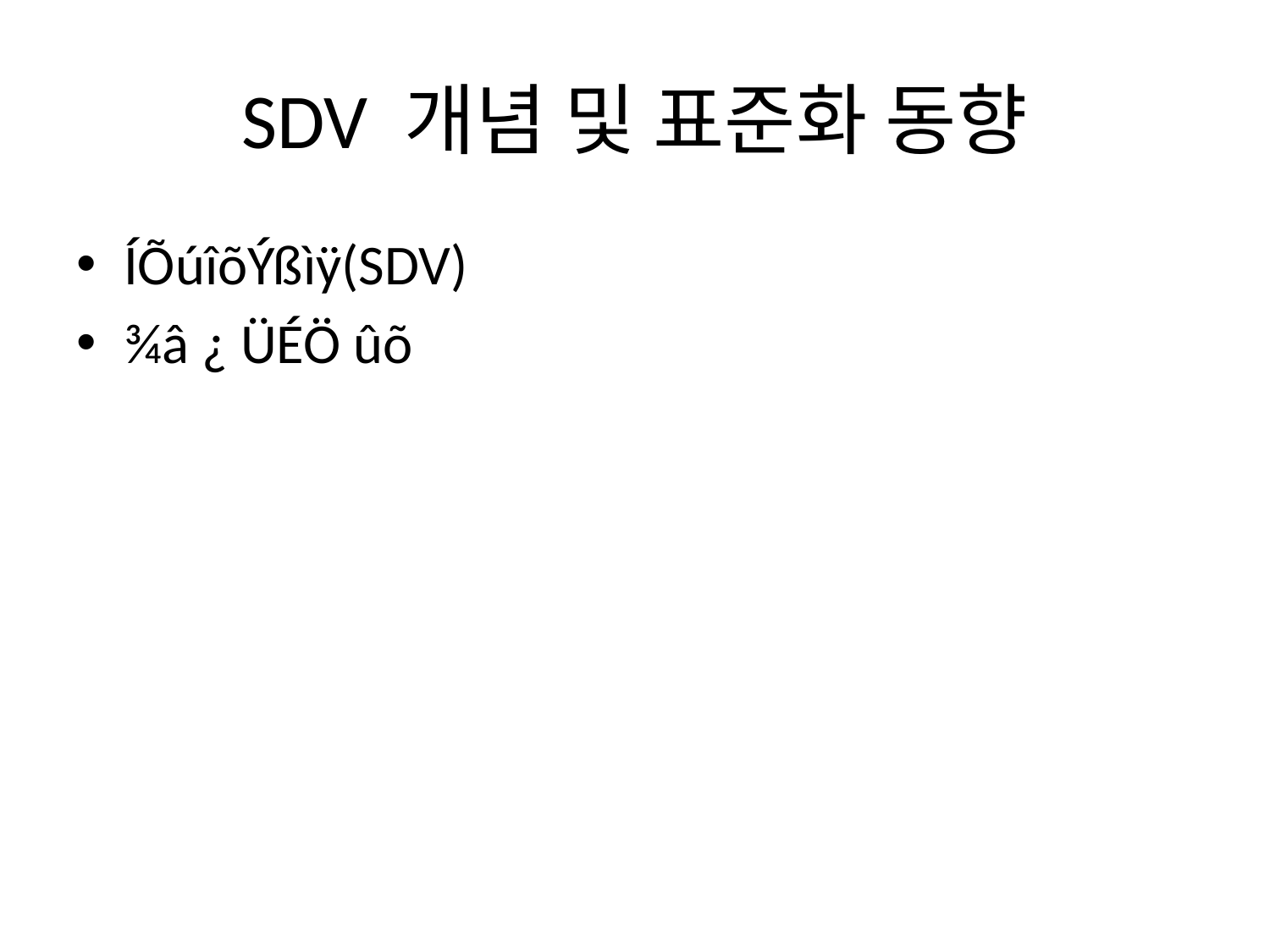

# SDV 개념 및 표준화 동향
ÍÕúîõÝßìÿ(SDV)
¾â ¿ ÜÉÖ ûõ